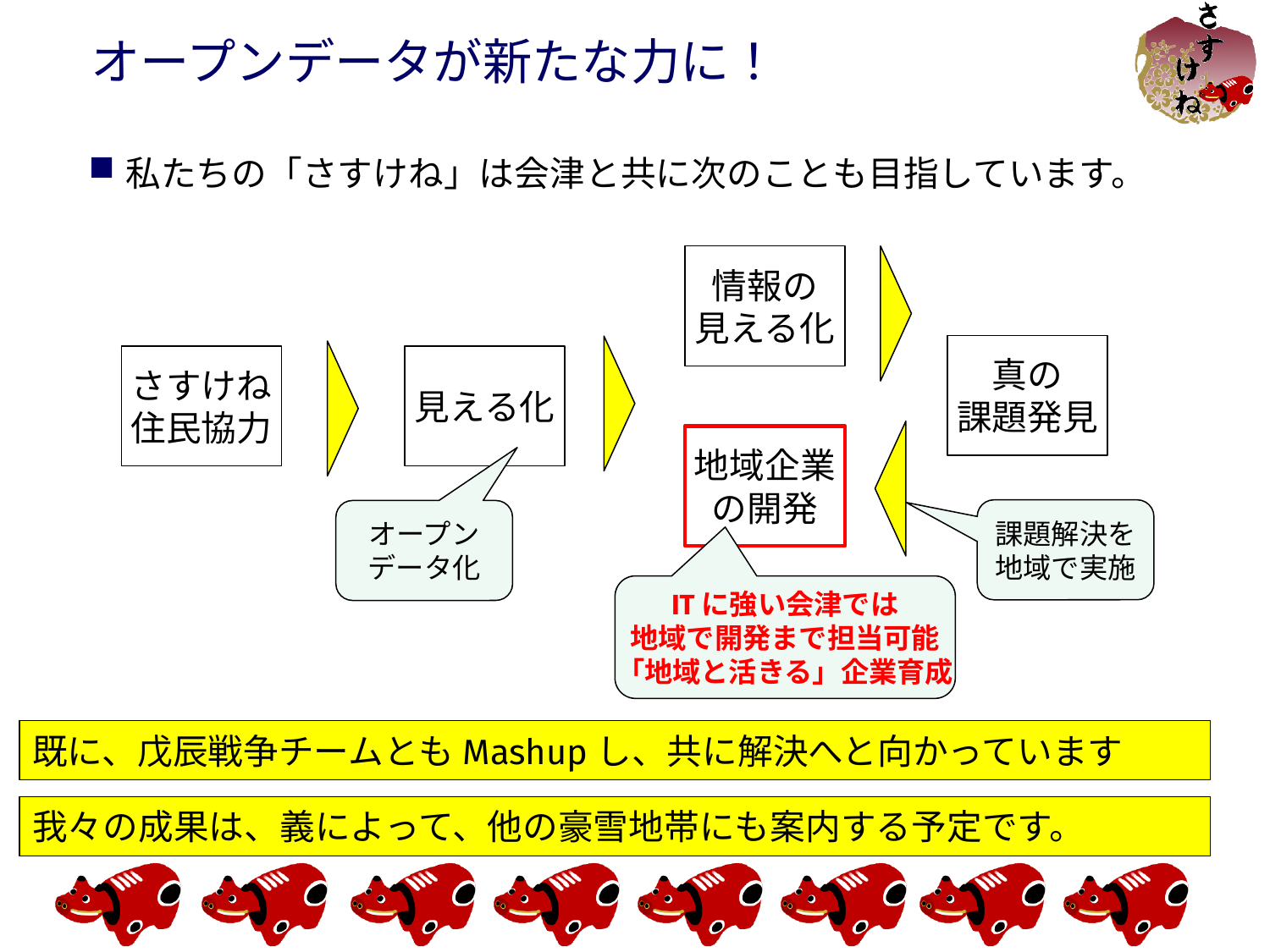

# オープンデータが新たな力に！
私たちの「さすけね」は会津と共に次のことも目指しています。

情報の
見える化

真の
課題発見
さすけね
住民協力
見える化

地域企業
の開発

課題解決を
地域で実施
オープン
データ化
ITに強い会津では
地域で開発まで担当可能
「地域と活きる」企業育成
既に、戊辰戦争チームともMashupし、共に解決へと向かっています
我々の成果は、義によって、他の豪雪地帯にも案内する予定です。